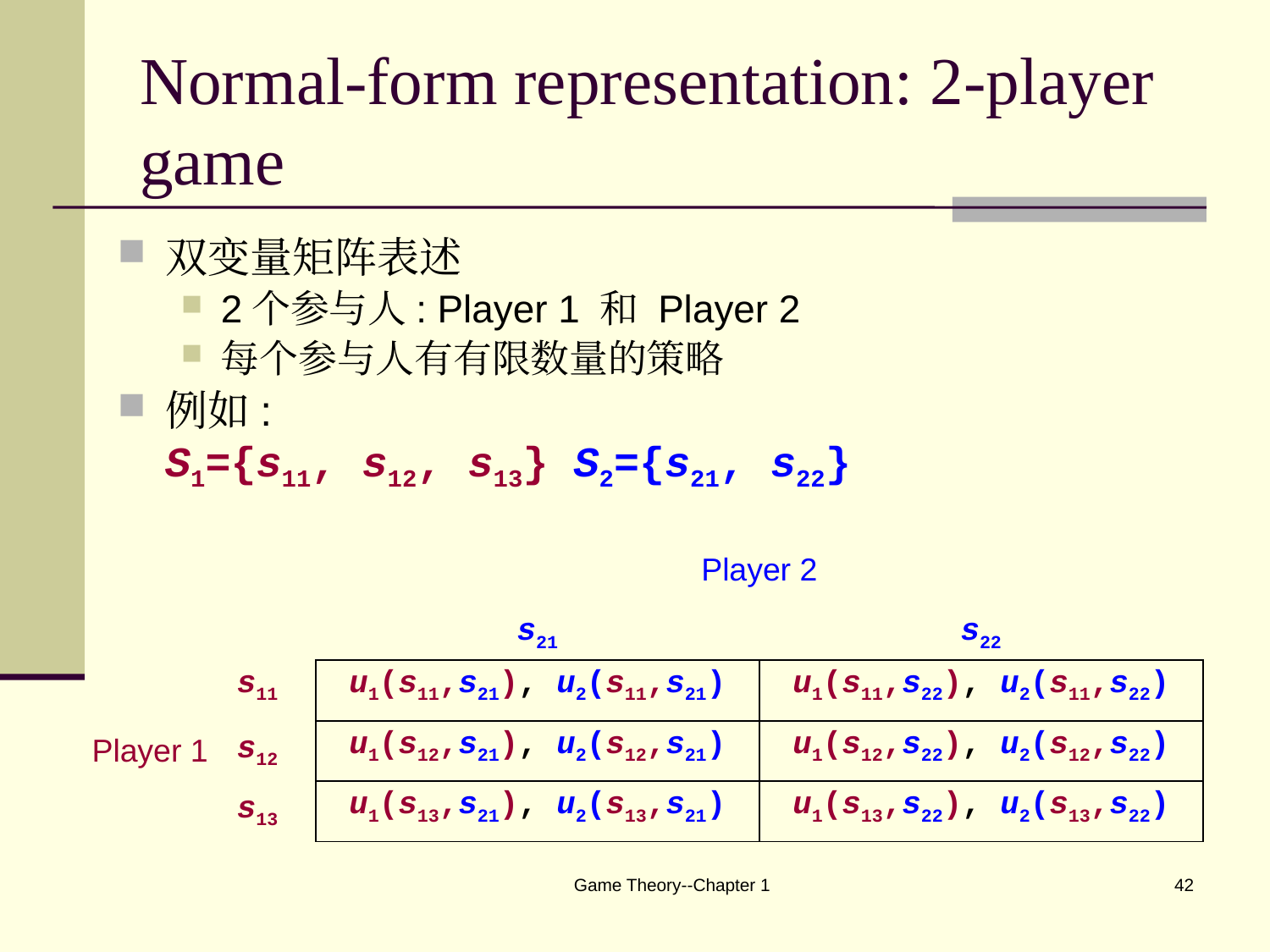

# Normal-form representation: 2-player game
双变量矩阵表述
2个参与人: Player 1 和 Player 2
每个参与人有有限数量的策略
例如:
S1={s11, s12, s13} S2={s21, s22}
|  |  | Player 2 |  |
| --- | --- | --- | --- |
|  |  | s21 | s22 |
| Player 1 | s11 | u1(s11,s21), u2(s11,s21) | u1(s11,s22), u2(s11,s22) |
|  | s12 | u1(s12,s21), u2(s12,s21) | u1(s12,s22), u2(s12,s22) |
|  | s13 | u1(s13,s21), u2(s13,s21) | u1(s13,s22), u2(s13,s22) |
Game Theory--Chapter 1
42